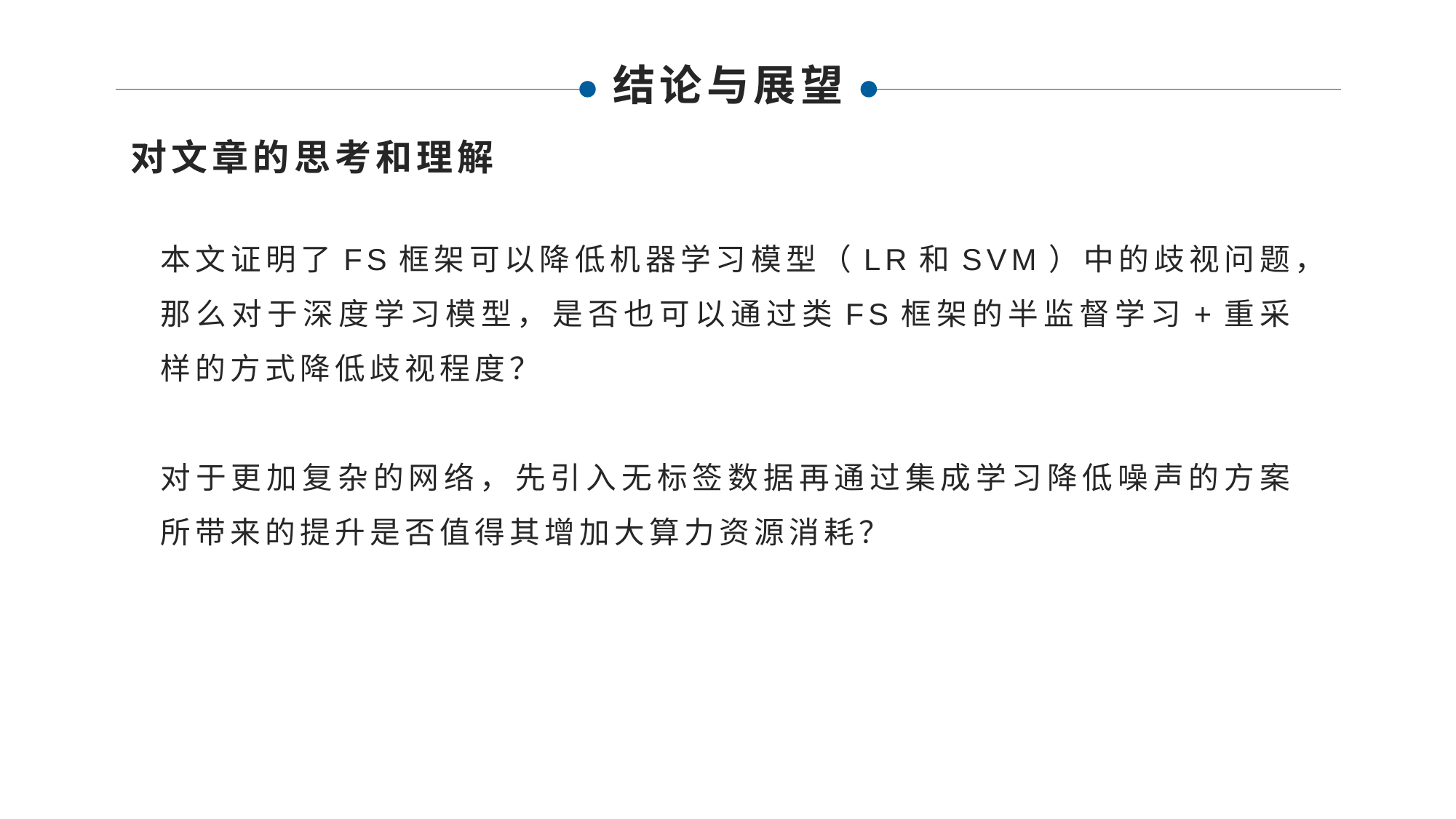

结论与展望

对文章的思考和理解
本文证明了FS框架可以降低机器学习模型（LR和SVM）中的歧视问题，那么对于深度学习模型，是否也可以通过类FS框架的半监督学习+重采样的方式降低歧视程度？

对于更加复杂的网络，先引入无标签数据再通过集成学习降低噪声的方案所带来的提升是否值得其增加大算力资源消耗？